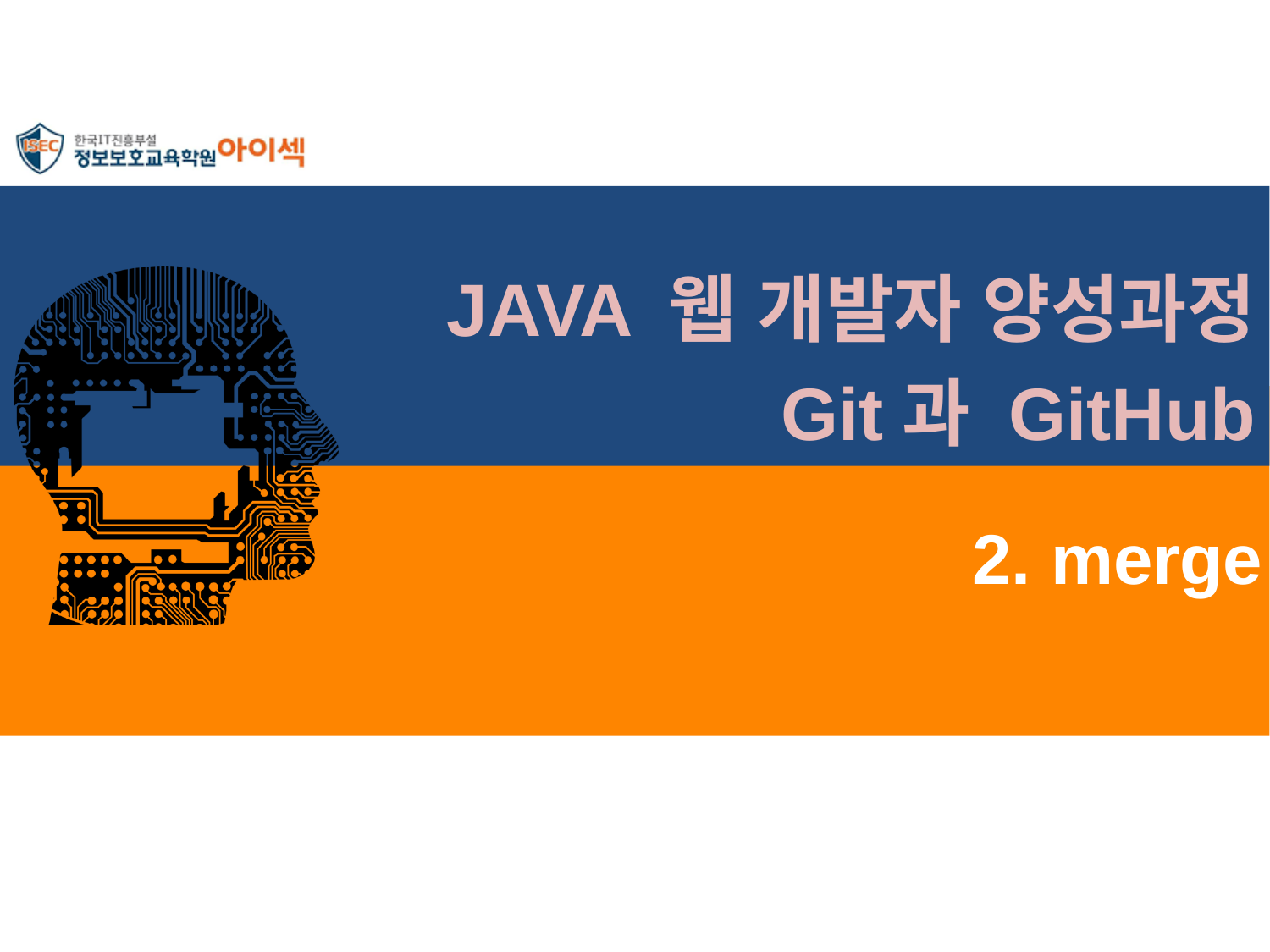

JAVA 웹 개발자 양성과정
Git과 GitHub
# 2. merge